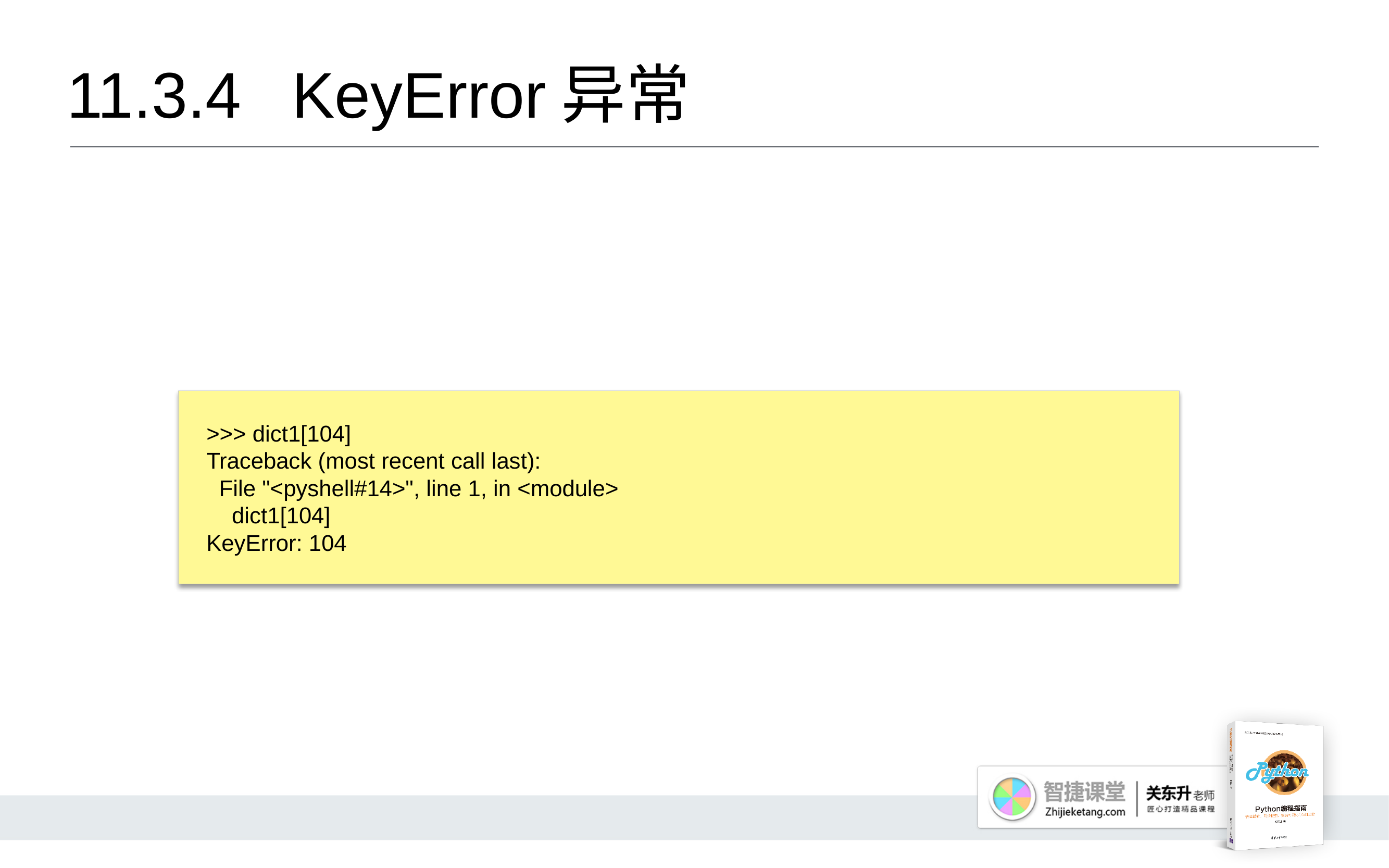

# 11.3.4 	KeyError异常
>>> dict1[104]
Traceback (most recent call last):
  File "<pyshell#14>", line 1, in <module>
    dict1[104]
KeyError: 104